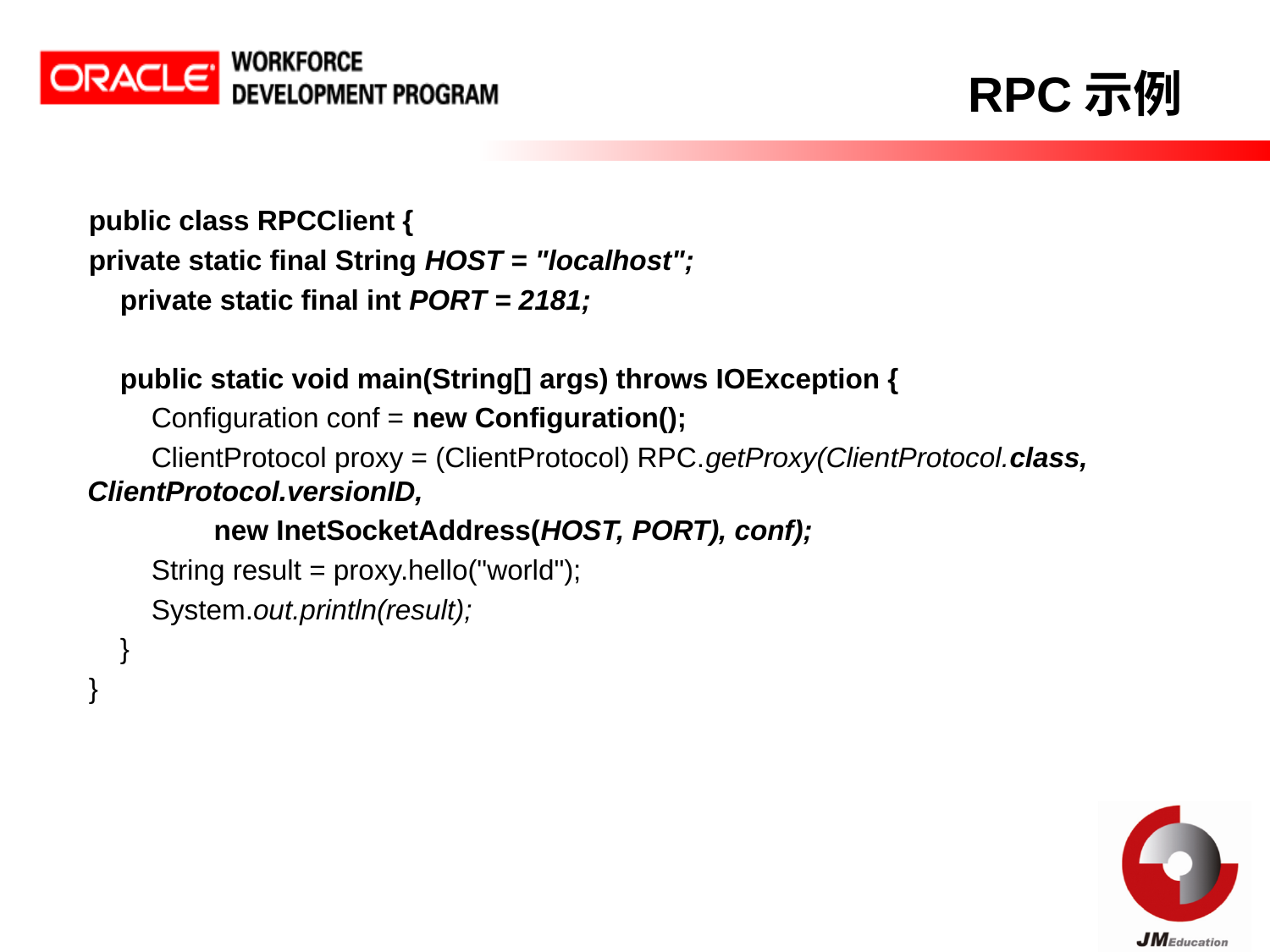

# RPC示例
public class RPCClient {
private static final String HOST = "localhost";
    private static final int PORT = 2181;

    public static void main(String[] args) throws IOException {
        Configuration conf = new Configuration();
        ClientProtocol proxy = (ClientProtocol) RPC.getProxy(ClientProtocol.class, ClientProtocol.versionID,
                new InetSocketAddress(HOST, PORT), conf);
        String result = proxy.hello("world");
        System.out.println(result);
    }
}